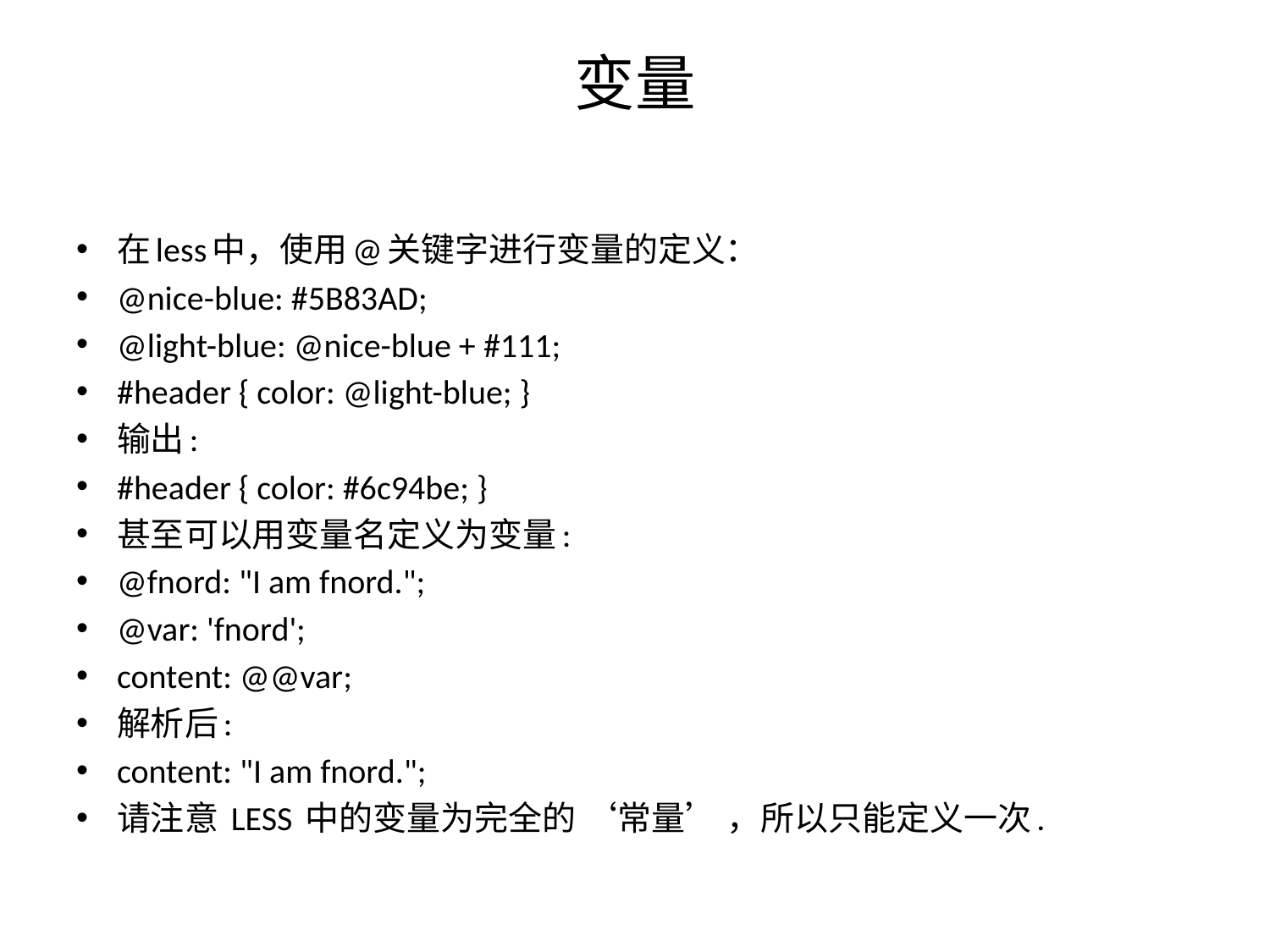

# 变量
在less中，使用@关键字进行变量的定义：
@nice-blue: #5B83AD;
@light-blue: @nice-blue + #111;
#header { color: @light-blue; }
输出:
#header { color: #6c94be; }
甚至可以用变量名定义为变量:
@fnord: "I am fnord.";
@var: 'fnord';
content: @@var;
解析后:
content: "I am fnord.";
请注意 LESS 中的变量为完全的 ‘常量’ ，所以只能定义一次.